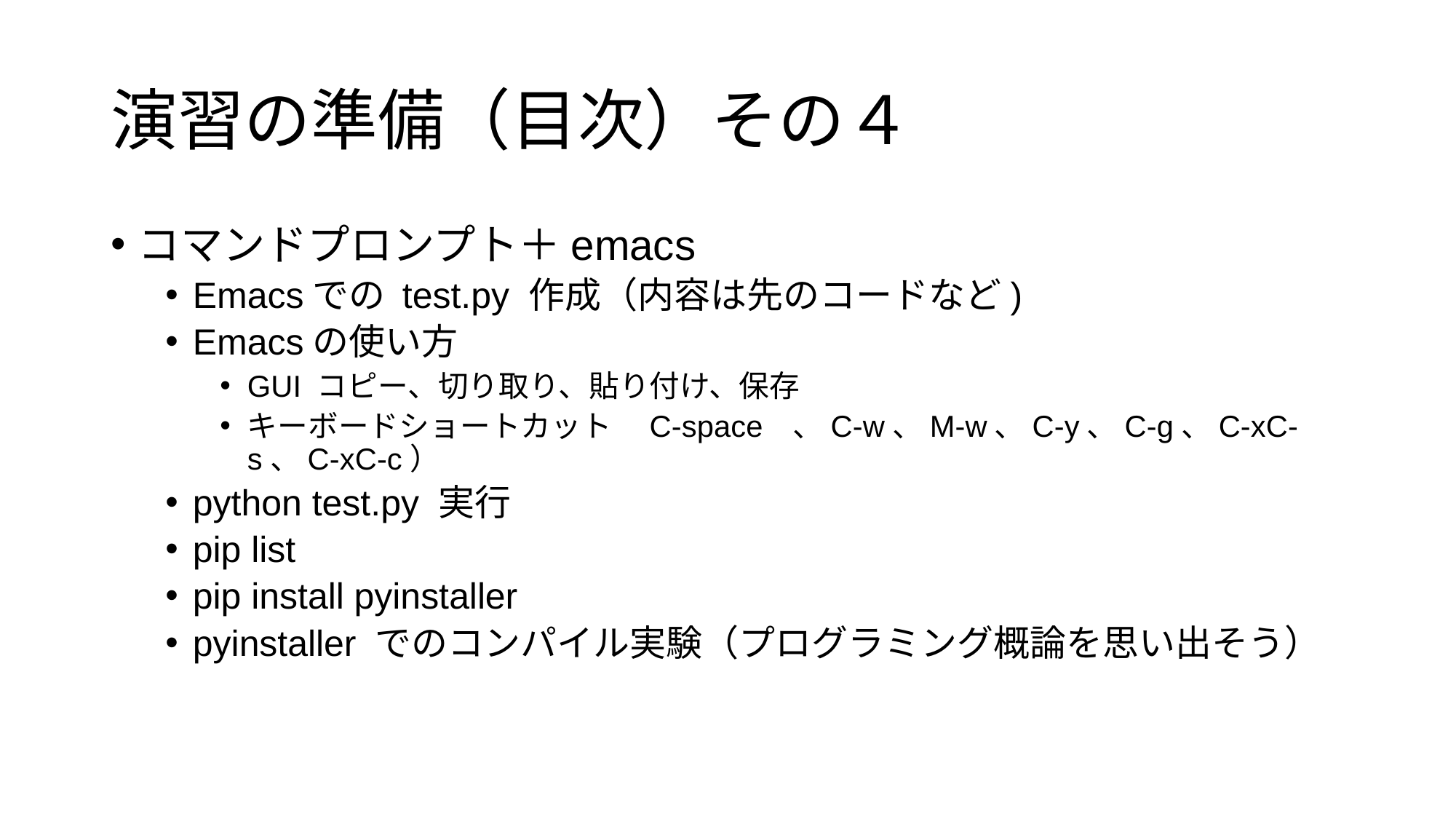

# 演習の準備（目次）その４
コマンドプロンプト＋emacs
Emacsでの test.py 作成（内容は先のコードなど)
Emacsの使い方
GUI コピー、切り取り、貼り付け、保存
キーボードショートカット　C-space	、C-w、M-w、C-y、C-g、C-xC-s、C-xC-c）
python test.py 実行
pip list
pip install pyinstaller
pyinstaller でのコンパイル実験（プログラミング概論を思い出そう）